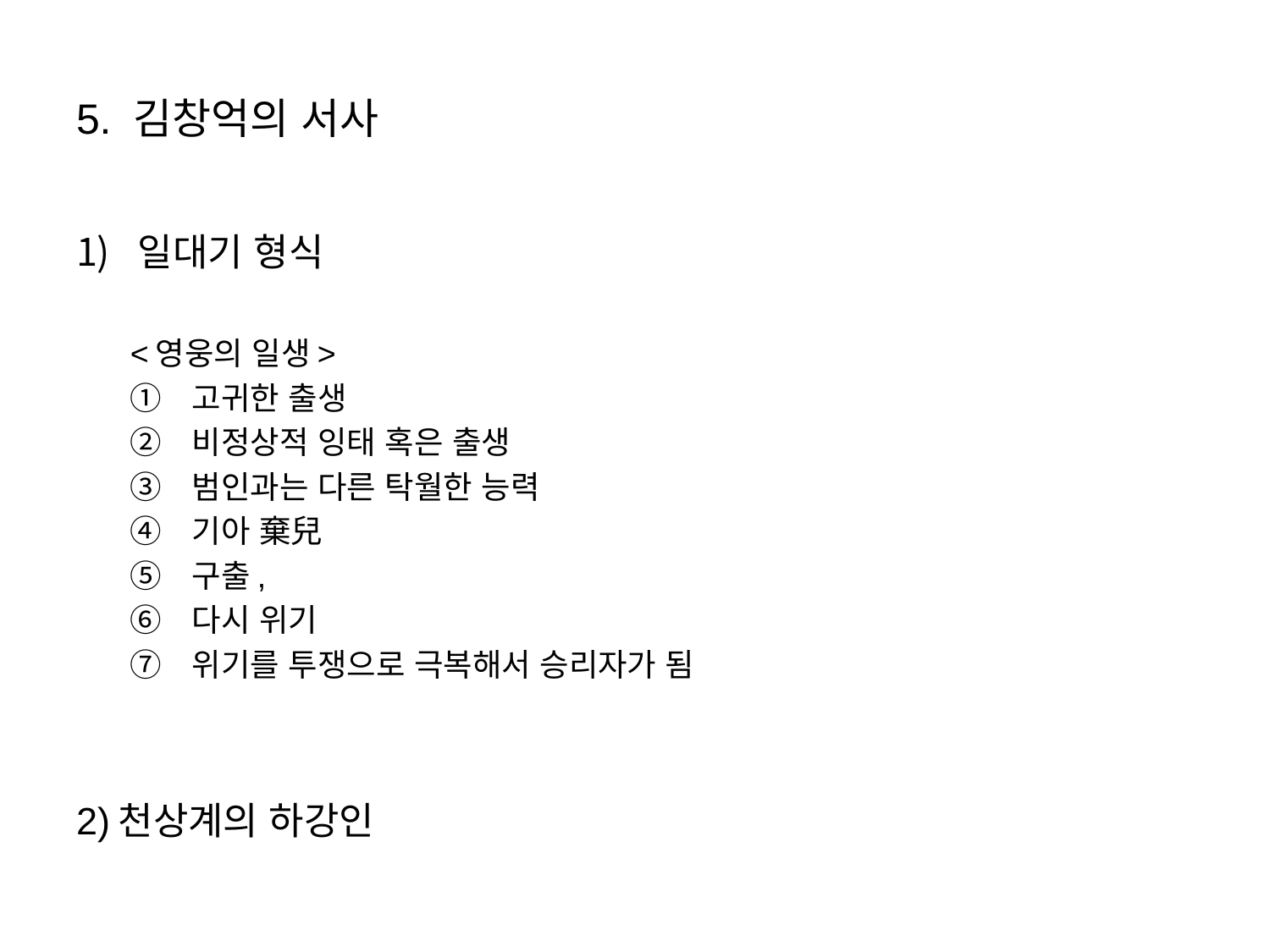

# 5. 김창억의 서사
일대기 형식

<영웅의 일생>
고귀한 출생
비정상적 잉태 혹은 출생
범인과는 다른 탁월한 능력
기아 棄兒
구출,
다시 위기
위기를 투쟁으로 극복해서 승리자가 됨

2)천상계의 하강인